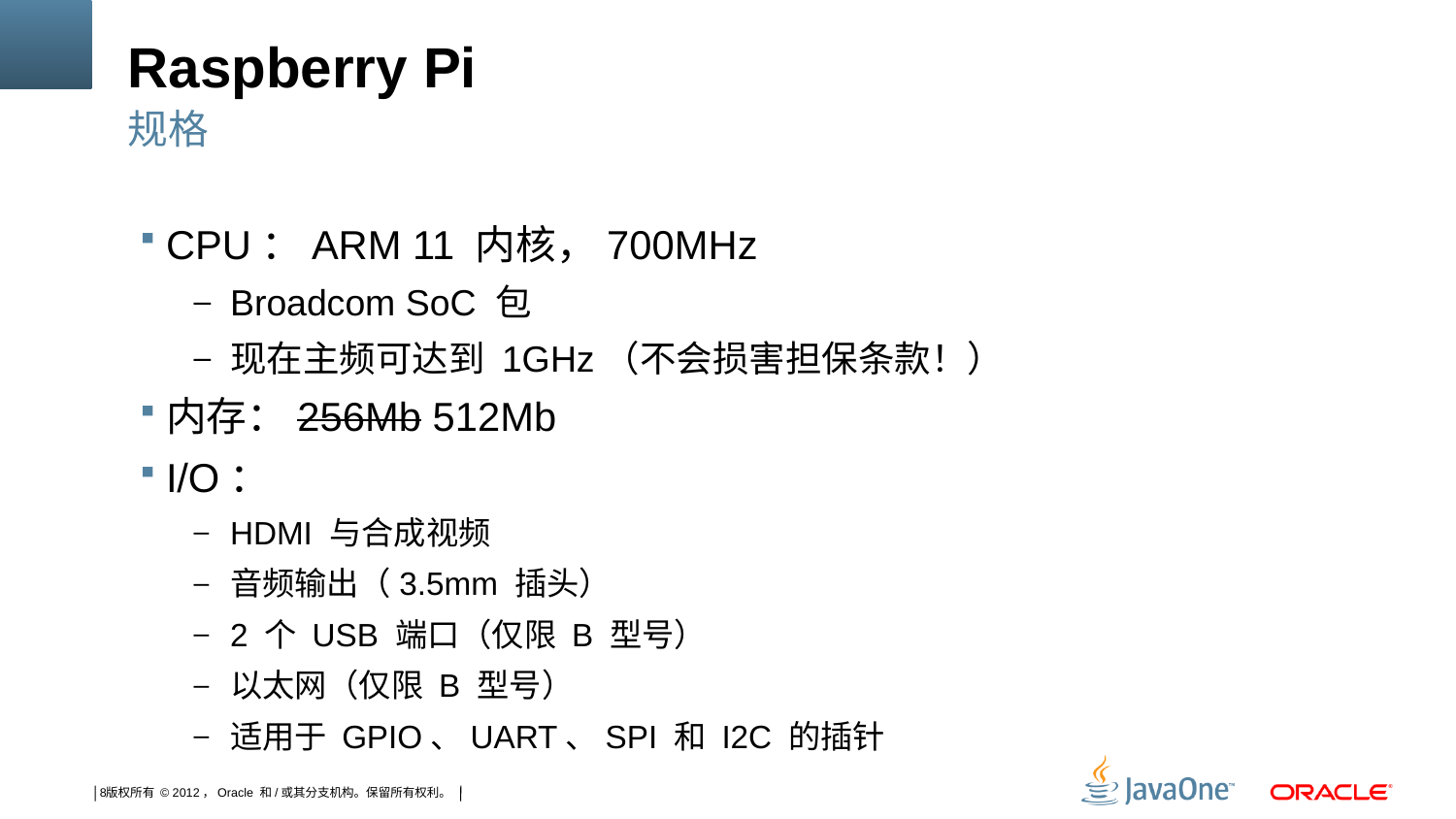

# Raspberry Pi
规格
CPU：ARM 11 内核，700MHz
Broadcom SoC 包
现在主频可达到 1GHz（不会损害担保条款！）
内存：256Mb 512Mb
I/O：
HDMI 与合成视频
音频输出（3.5mm 插头）
2 个 USB 端口（仅限 B 型号）
以太网（仅限 B 型号）
适用于 GPIO、UART、SPI 和 I2C 的插针